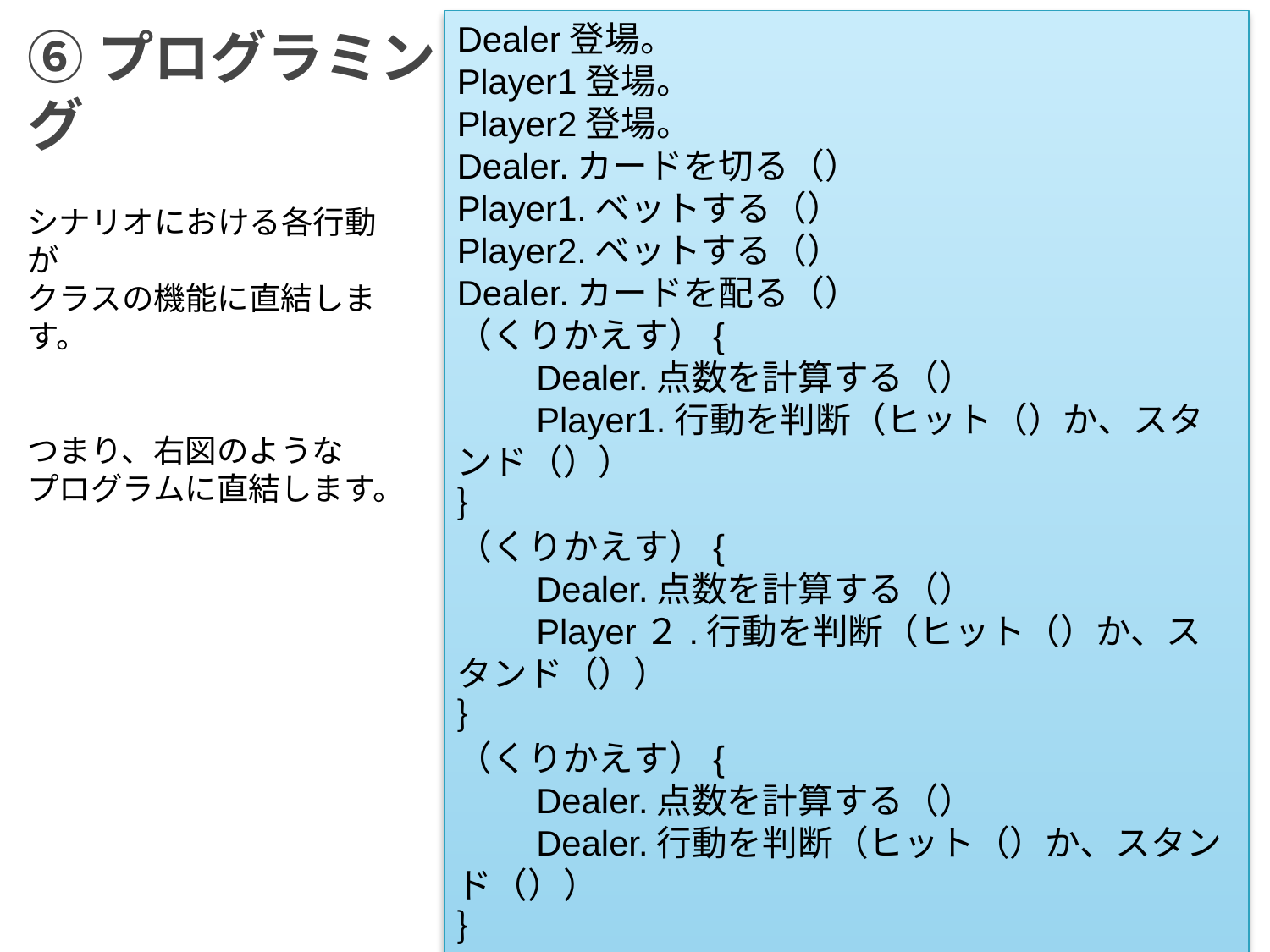

# ⑥プログラミング
Dealer登場。
Player1登場。
Player2登場。
Dealer.カードを切る（）
Player1.ベットする（）
Player2.ベットする（）
Dealer.カードを配る（）
（くりかえす）{
　　Dealer.点数を計算する（）
　　Player1.行動を判断（ヒット（）か、スタンド（））
｝
（くりかえす）{
　　Dealer.点数を計算する（）
　　Player２.行動を判断（ヒット（）か、スタンド（））
｝
（くりかえす）{
　　Dealer.点数を計算する（）
　　Dealer.行動を判断（ヒット（）か、スタンド（））
｝
Dealer.チップ計算、配分する（）
Dealer.カードを集める（）
シナリオにおける各行動が
クラスの機能に直結します。

つまり、右図のような
プログラムに直結します。